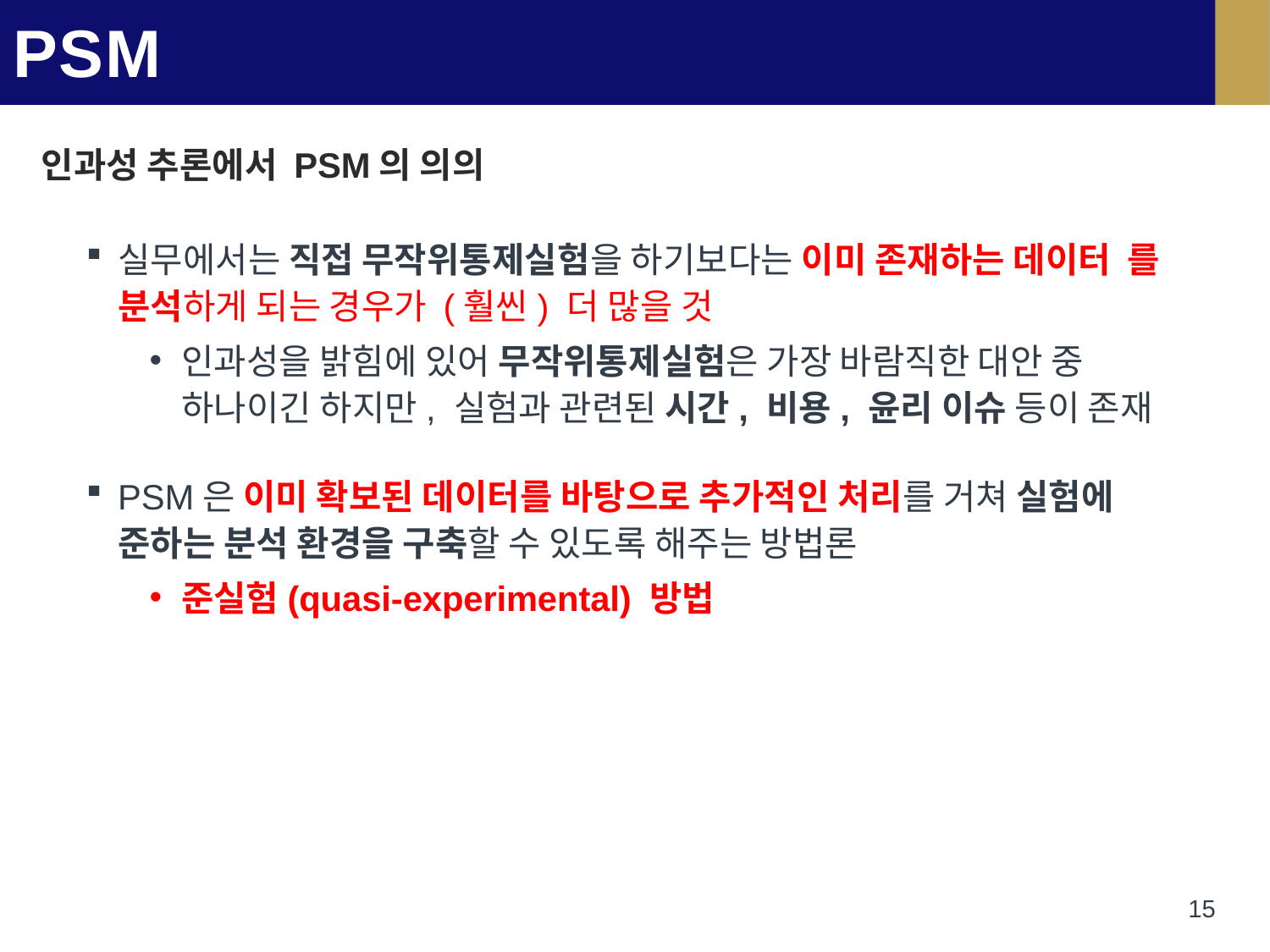

# PSM
인과성 추론에서 PSM의 의의

실무에서는 직접 무작위통제실험을 하기보다는 이미 존재하는 데이터  를 분석하게 되는 경우가 (훨씬) 더 많을 것
인과성을 밝힘에 있어 무작위통제실험은 가장 바람직한 대안 중  하나이긴 하지만, 실험과 관련된 시간, 비용, 윤리 이슈 등이 존재

PSM은 이미 확보된 데이터를 바탕으로 추가적인 처리를 거쳐 실험에  준하는 분석 환경을 구축할 수 있도록 해주는 방법론
준실험(quasi-experimental) 방법
15